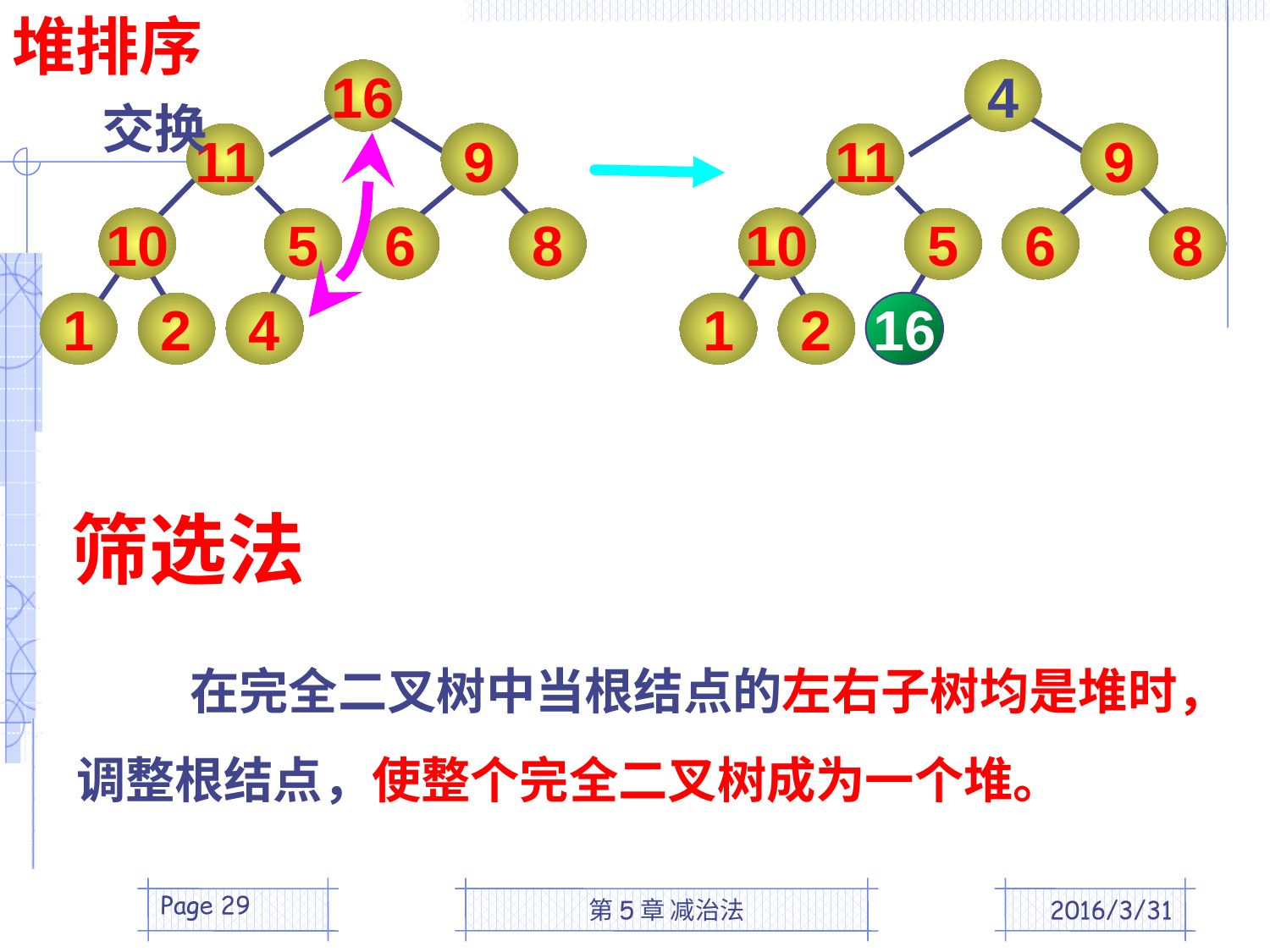

堆排序
16

9
11

10
6
8
5

4
1
2
4

9
11

10
6
8
5

16
1
2
交换

筛选法
         在完全二叉树中当根结点的左右子树均是堆时，调整根结点，使整个完全二叉树成为一个堆。
Page 29
第5章 减治法
2016/3/31